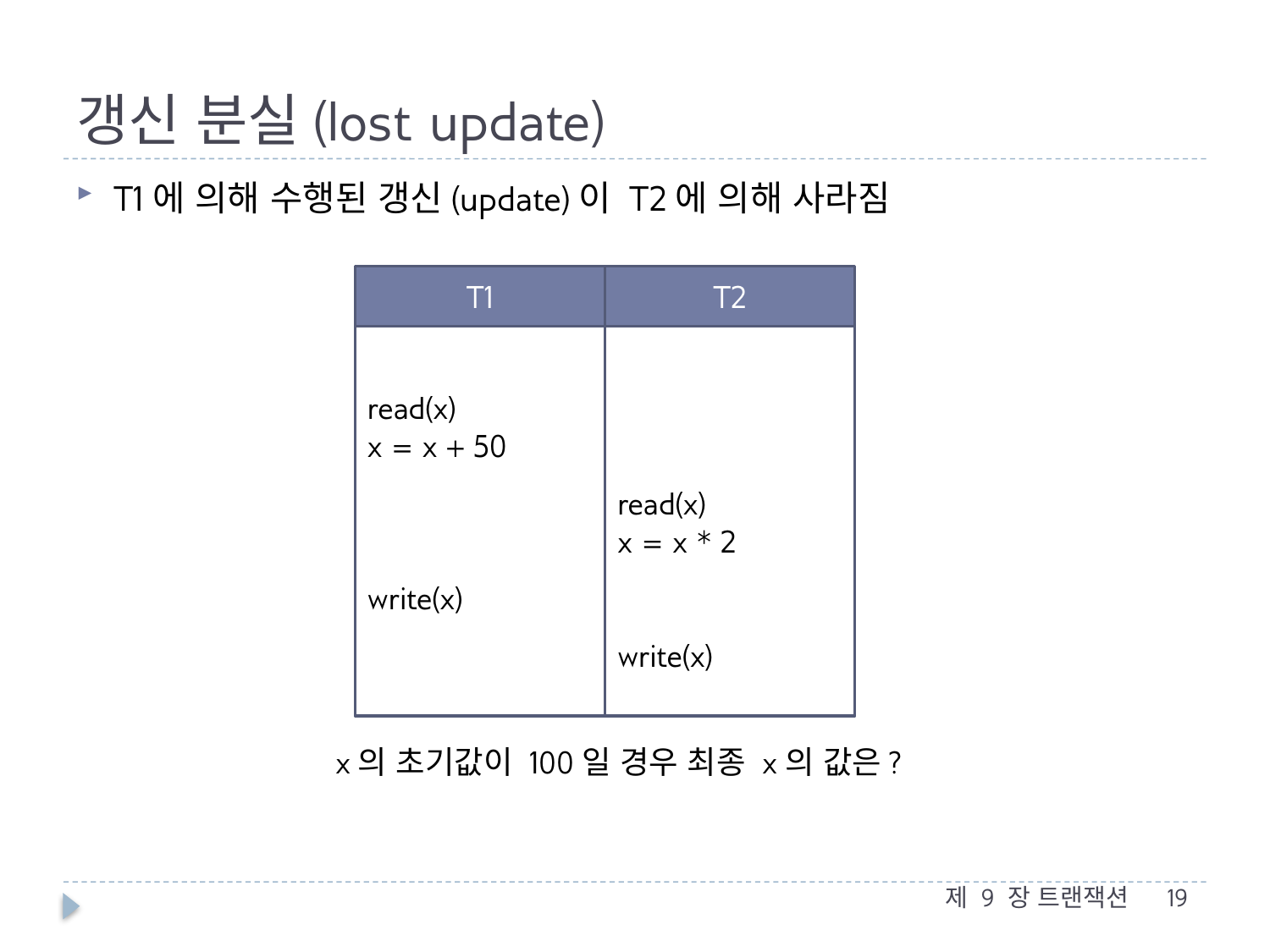

# 갱신 분실(lost update)
T1에 의해 수행된 갱신(update)이 T2에 의해 사라짐
T1
T2
read(x)
x = x + 50

write(x)

read(x)
x = x * 2

write(x)
x의 초기값이 100일 경우 최종 x의 값은?
제 9 장 트랜잭션
19